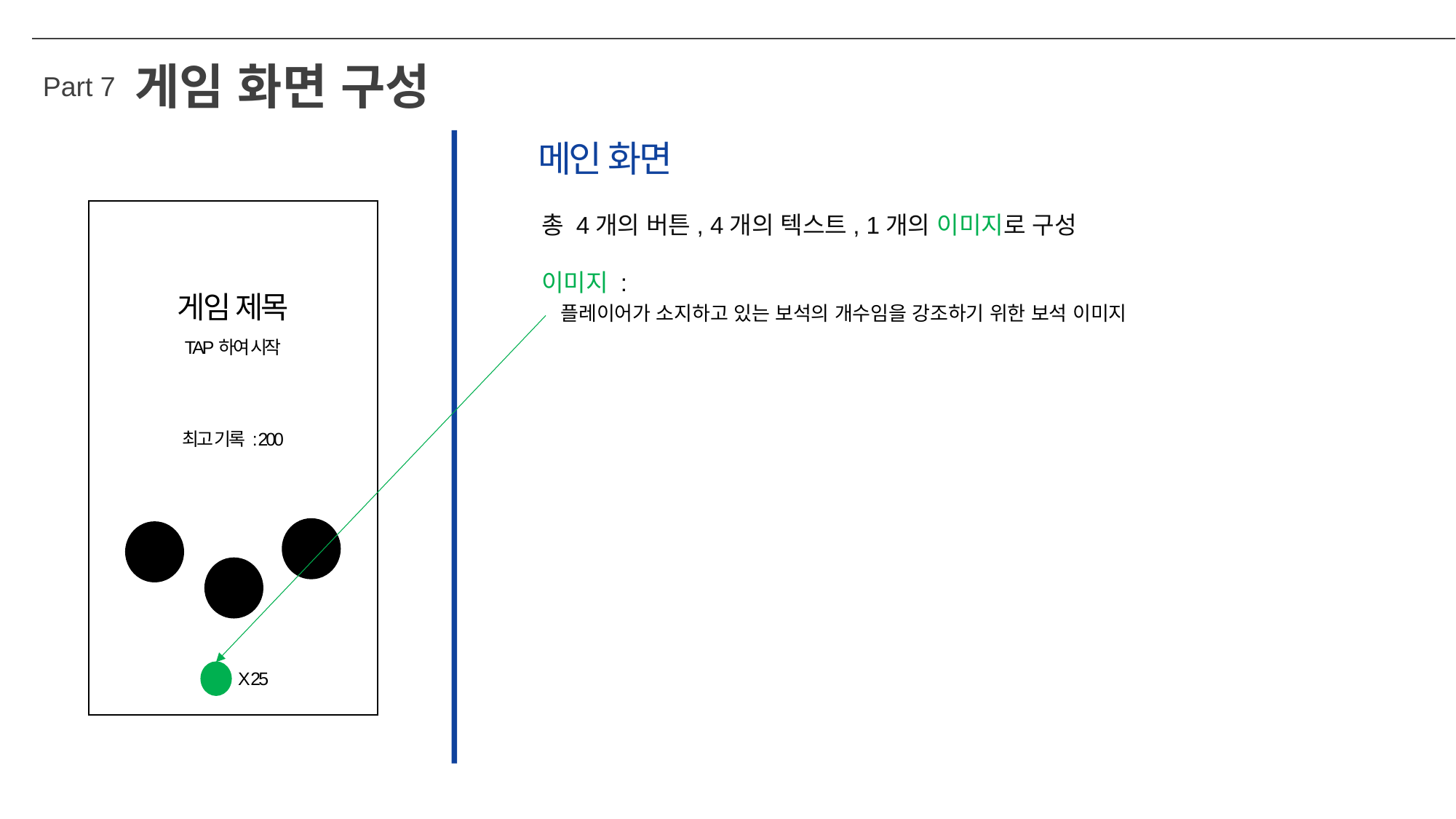

게임 화면 구성
Part 7
메인 화면

총 4개의 버튼, 4개의 텍스트, 1개의 이미지로 구성

이미지 :
  플레이어가 소지하고 있는 보석의 개수임을 강조하기 위한 보석 이미지
게임 제목
TAP하여 시작
최고 기록 : 200

X 25